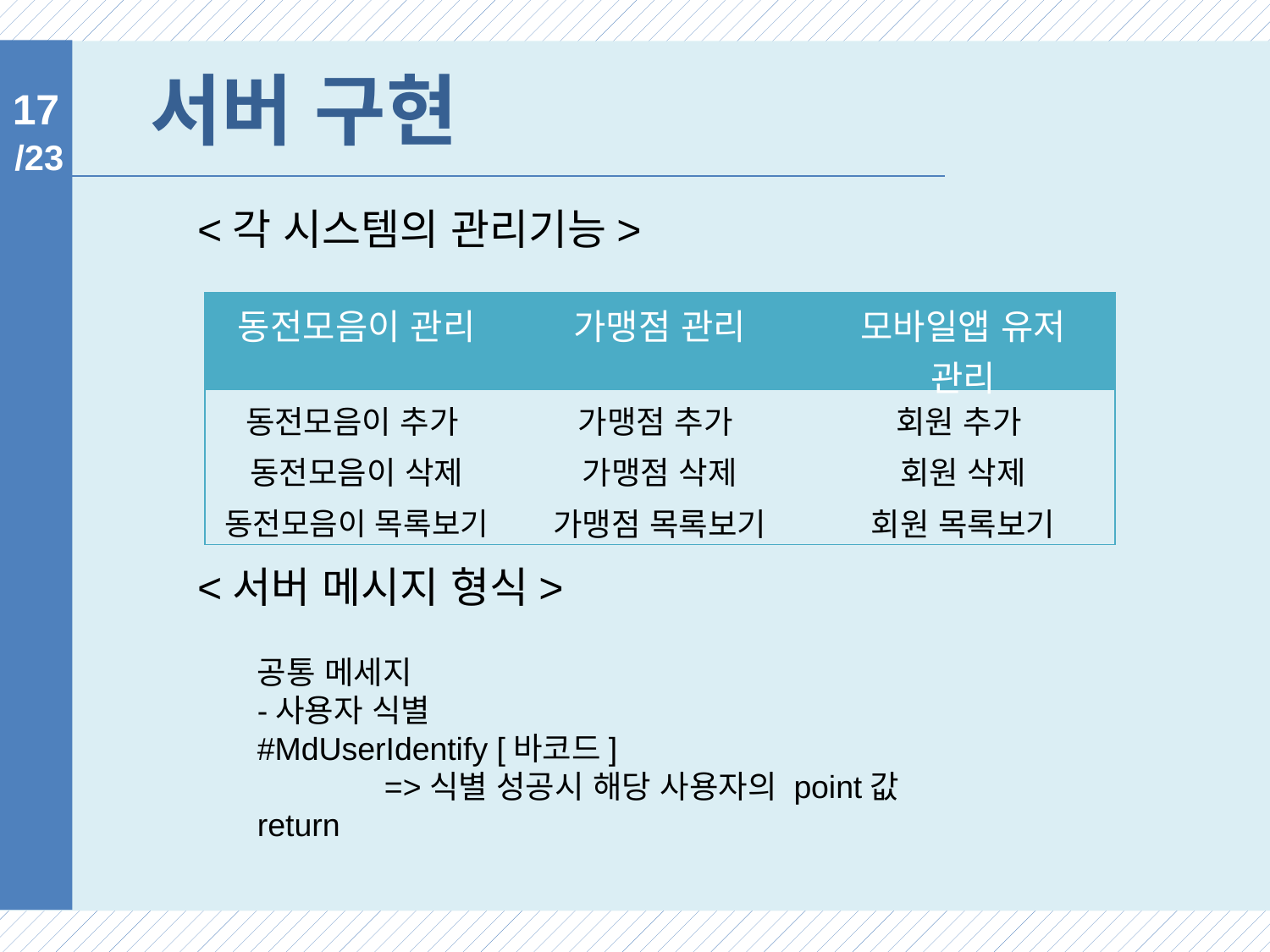

# 서버 구현
17
<각 시스템의 관리기능>
| 동전모음이 관리 | 가맹점 관리 | 모바일앱 유저 관리 |
| --- | --- | --- |
| 동전모음이 추가 | 가맹점 추가 | 회원 추가 |
| 동전모음이 삭제 | 가맹점 삭제 | 회원 삭제 |
| 동전모음이 목록보기 | 가맹점 목록보기 | 회원 목록보기 |
<서버 메시지 형식>
공통 메세지
-사용자 식별
#MdUserIdentify [바코드]
	=>식별 성공시 해당 사용자의 point값 return